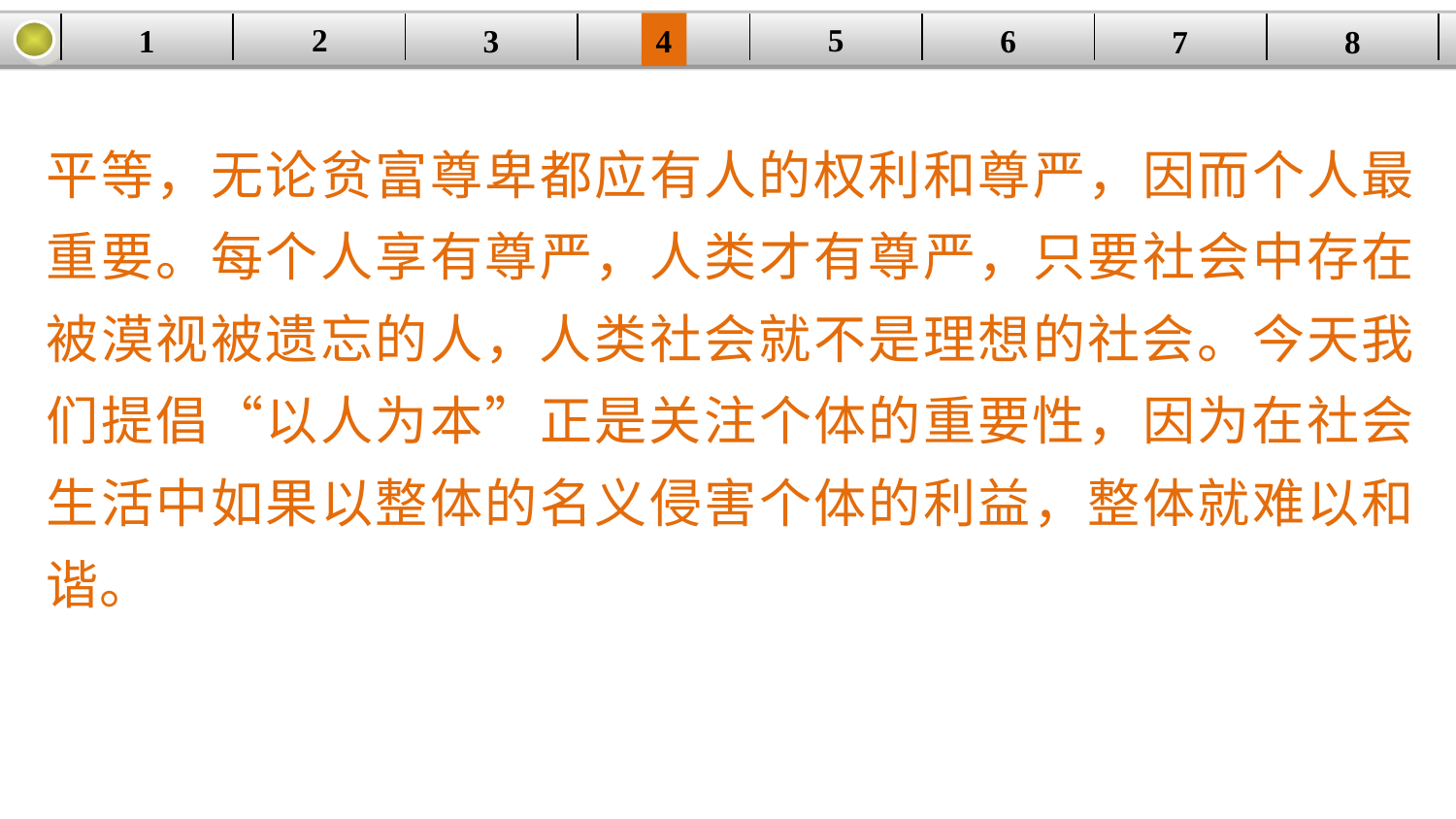

5
2
1
4
6
|  |  |  |  |  |  |  |  |
| --- | --- | --- | --- | --- | --- | --- | --- |
3
8
7

平等，无论贫富尊卑都应有人的权利和尊严，因而个人最重要。每个人享有尊严，人类才有尊严，只要社会中存在被漠视被遗忘的人，人类社会就不是理想的社会。今天我们提倡“以人为本”正是关注个体的重要性，因为在社会生活中如果以整体的名义侵害个体的利益，整体就难以和谐。